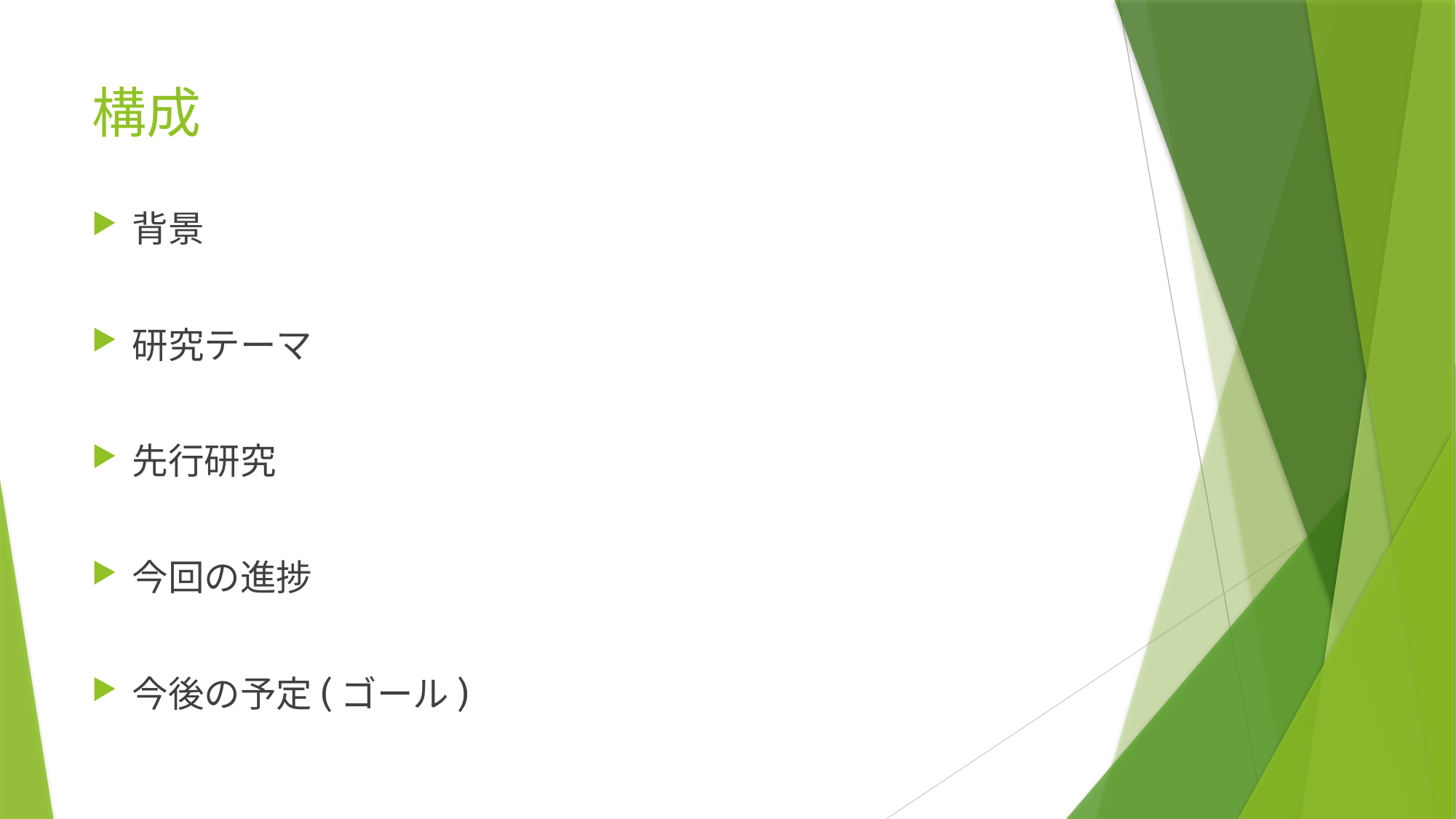

# 構成

背景

研究テーマ

先行研究

今回の進捗

今後の予定(ゴール)